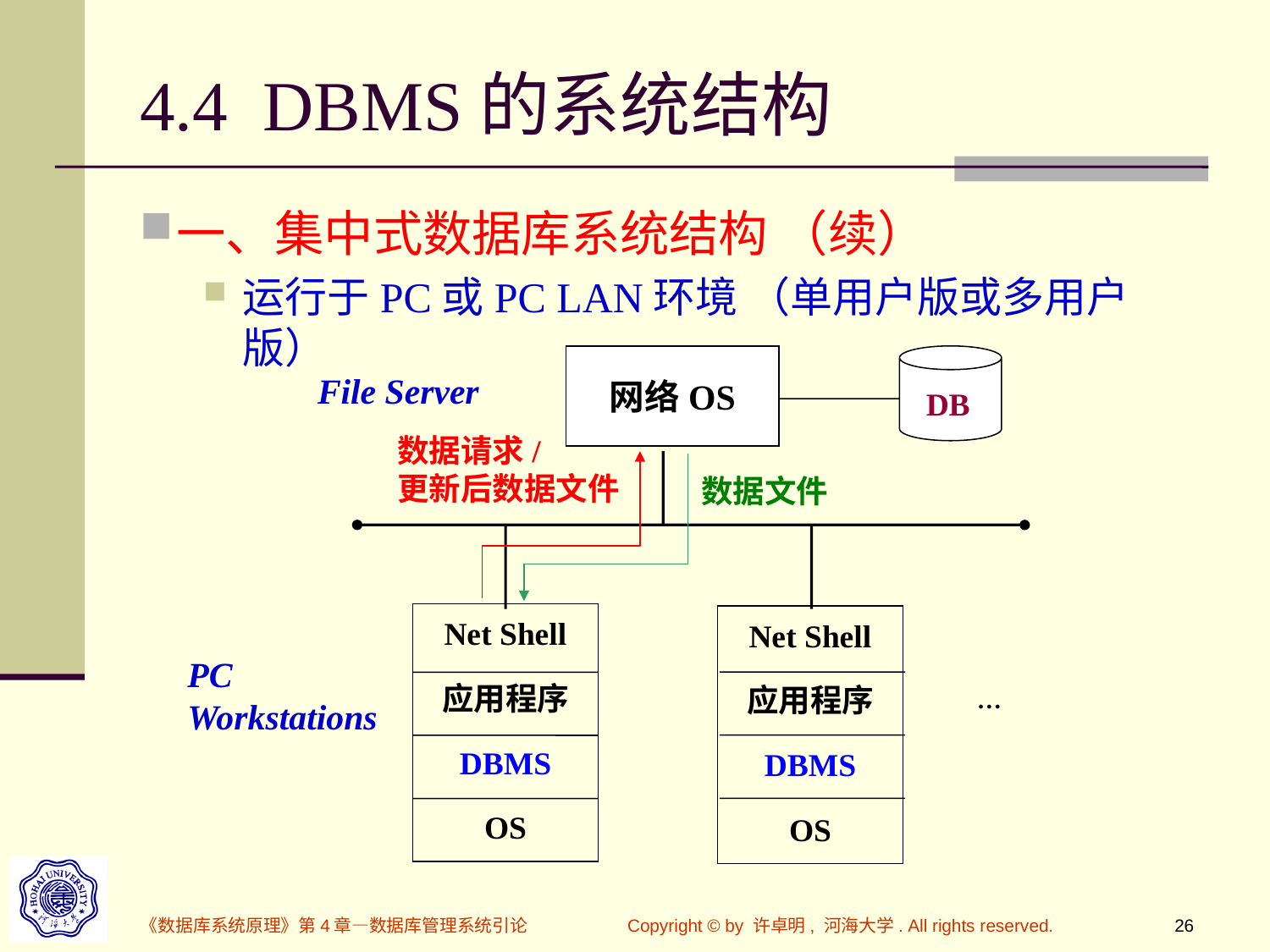

# 4.4  DBMS的系统结构
一、集中式数据库系统结构 （续）
运行于PC或PC LAN环境 （单用户版或多用户版）
网络OS

DB
File Server

数据请求/
更新后数据文件

数据文件

Net Shell

应用程序

DBMS

OS

PC
Workstations
…
Net Shell

应用程序

DBMS

OS

《数据库系统原理》第4章—数据库管理系统引论
Copyright © by 许卓明, 河海大学. All rights reserved.
26